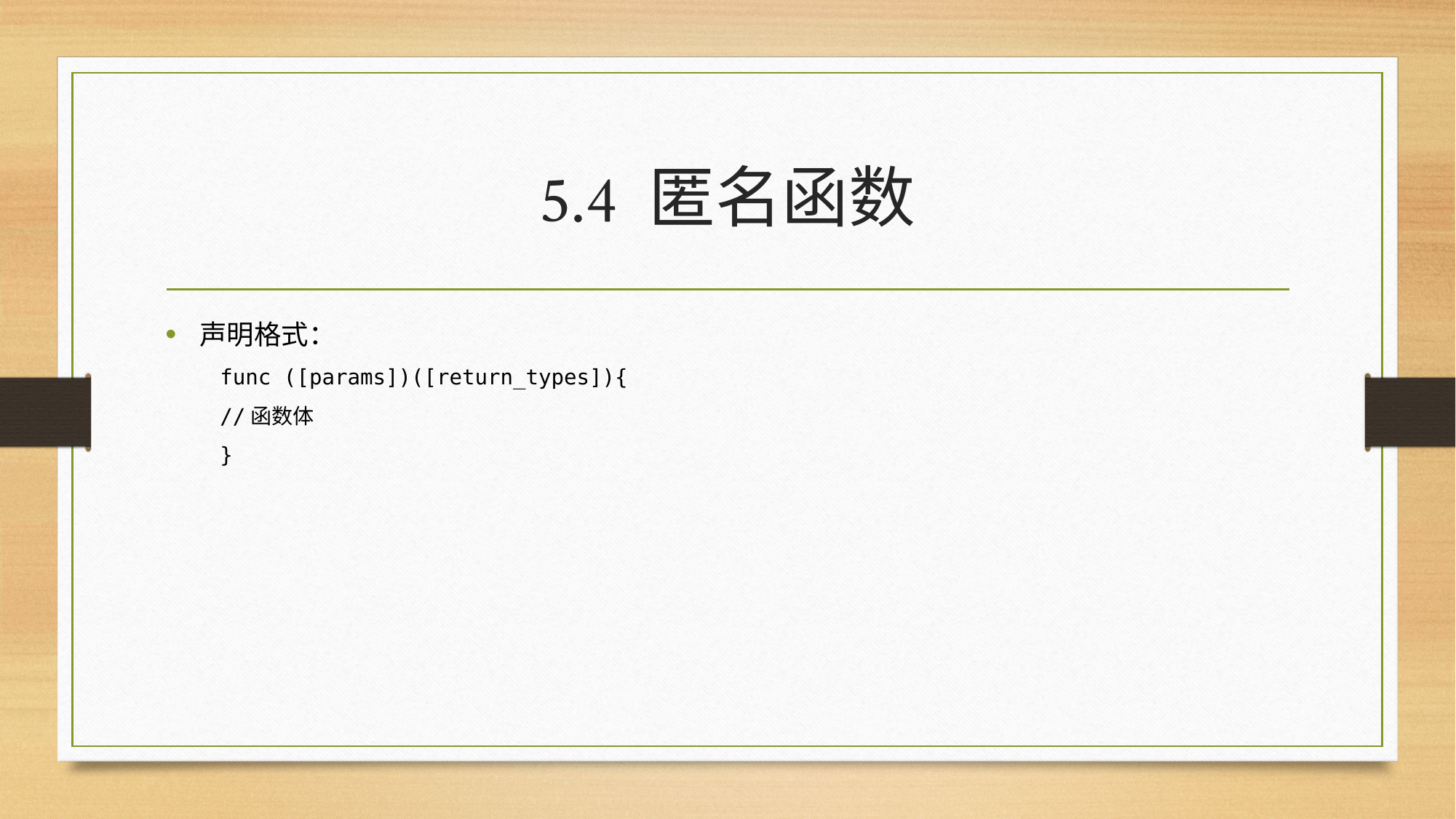

# 5.4 匿名函数
声明格式：
func ([params])([return_types]){
//函数体
}